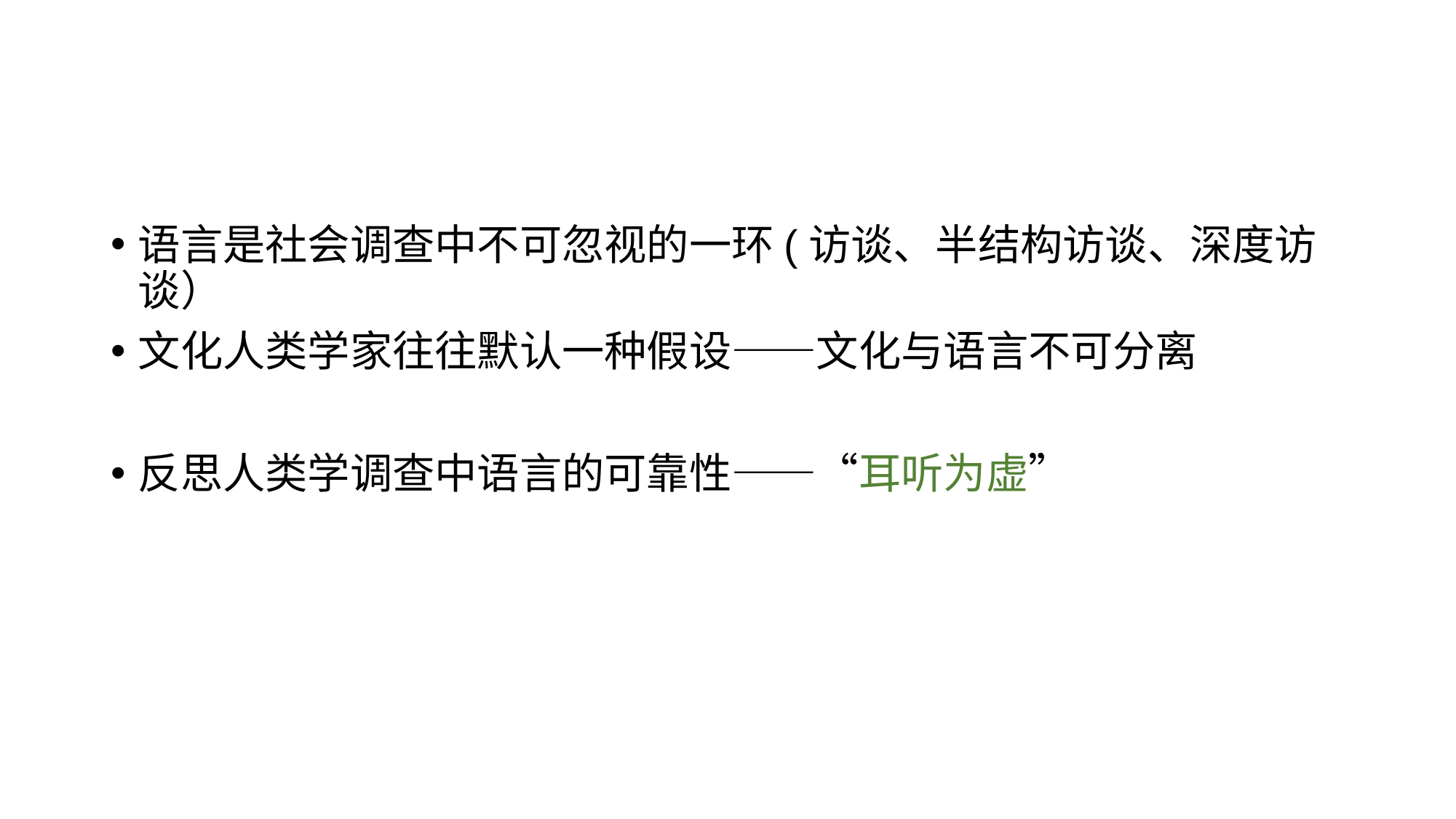

语言是社会调查中不可忽视的一环(访谈、半结构访谈、深度访谈）
文化人类学家往往默认一种假设——文化与语言不可分离

反思人类学调查中语言的可靠性——“耳听为虚”